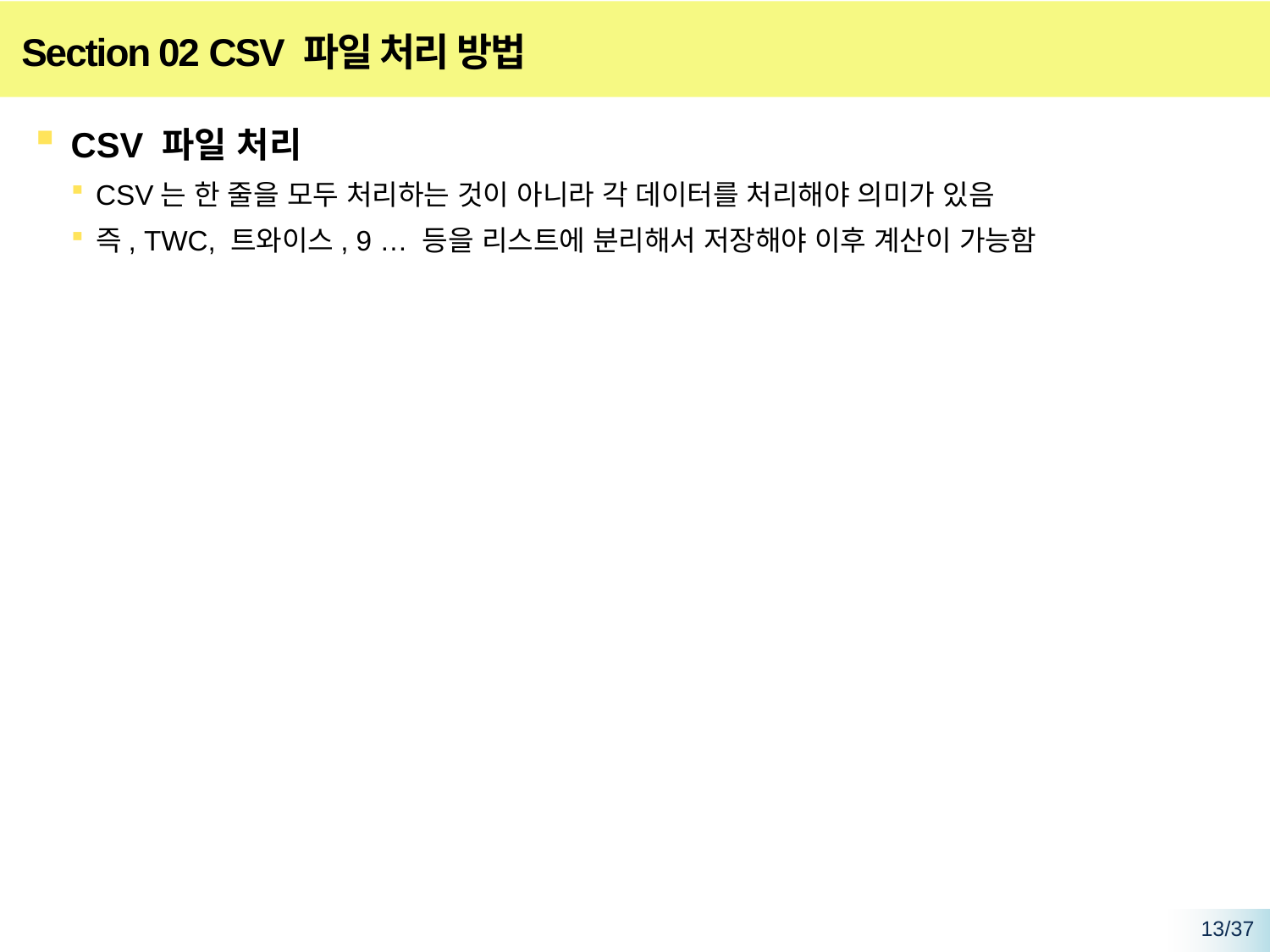

# Section 02 CSV 파일 처리 방법
CSV 파일 처리
CSV는 한 줄을 모두 처리하는 것이 아니라 각 데이터를 처리해야 의미가 있음
즉, TWC, 트와이스, 9 … 등을 리스트에 분리해서 저장해야 이후 계산이 가능함